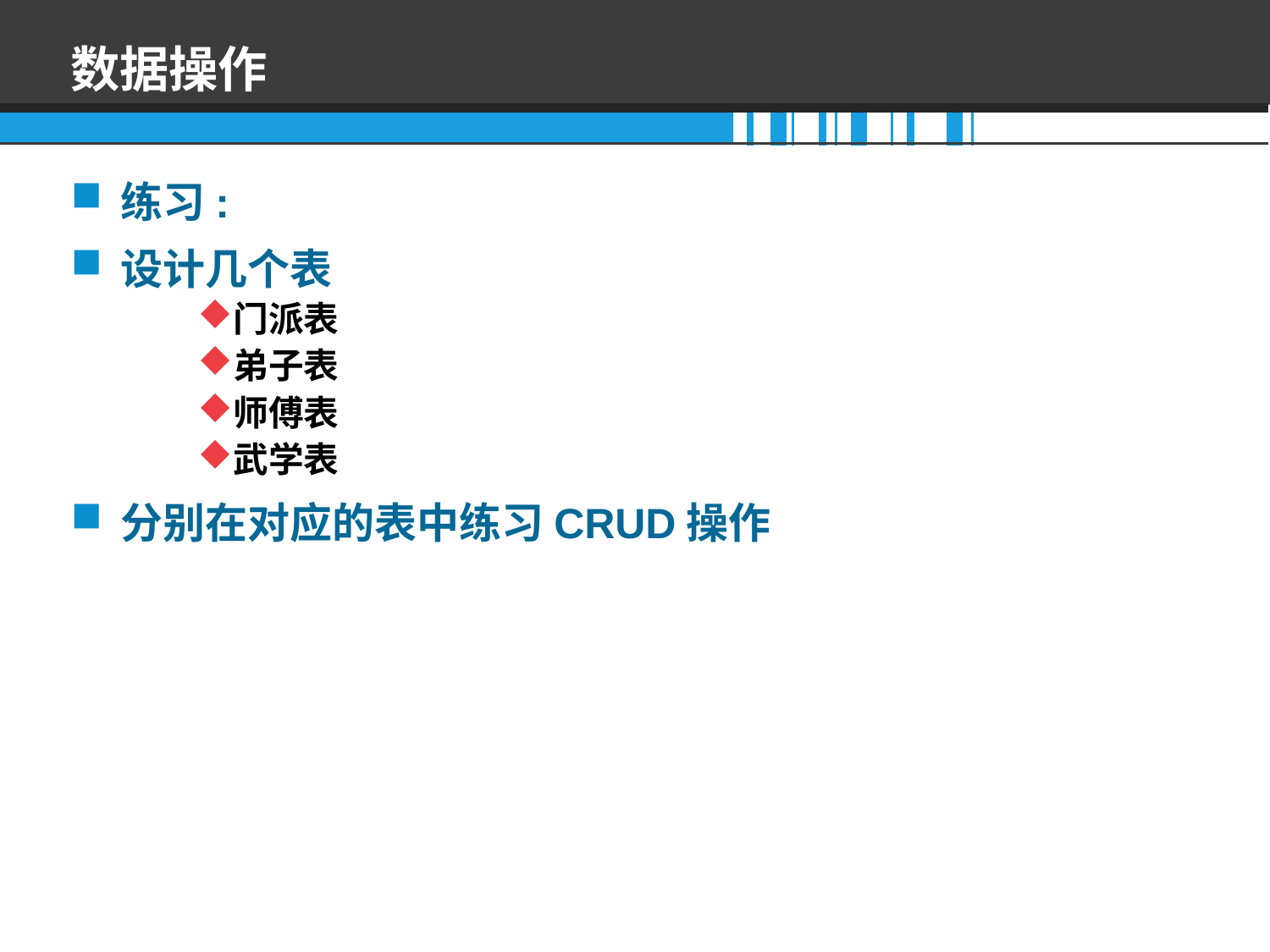

# 数据操作
练习:
设计几个表
门派表
弟子表
师傅表
武学表
分别在对应的表中练习CRUD操作